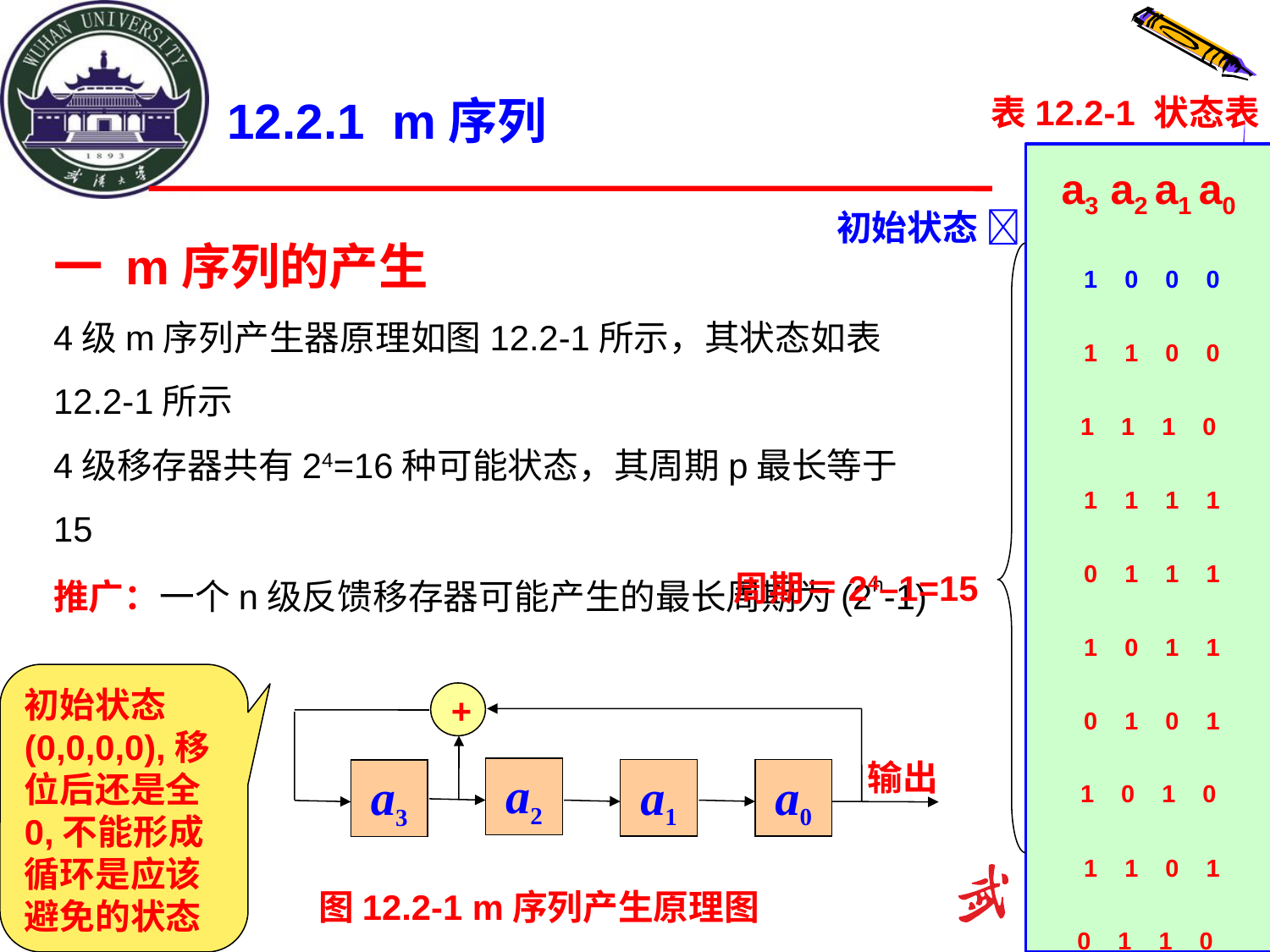

12.2.1  m序列
表12.2-1 状态表
a3 a2 a1 a0
 1    0    0    0
 1    1    0    0
 1    1    1    0
 1    1    1    1
 0    1    1    1
 1    0    1    1
 0    1    0    1
 1    0    1    0
 1    1    0    1
 0    1    1    0
 0    0    1    1
 1    0    0    1
 0    1    0    0
 0    0    1    0
 0    0    0    1
-------------
 1    0    0    0
一 m序列的产生
4级m序列产生器原理如图12.2-1所示，其状态如表12.2-1所示
4级移存器共有24=16种可能状态，其周期p最长等于15
推广：一个n级反馈移存器可能产生的最长周期为(2n-1)
初始状态 →

周期＝24–1=15
初始状态(0,0,0,0),移位后还是全0,不能形成循环是应该避免的状态
+

输出
a2

a1

a0

a3

图12.2-1 m序列产生原理图